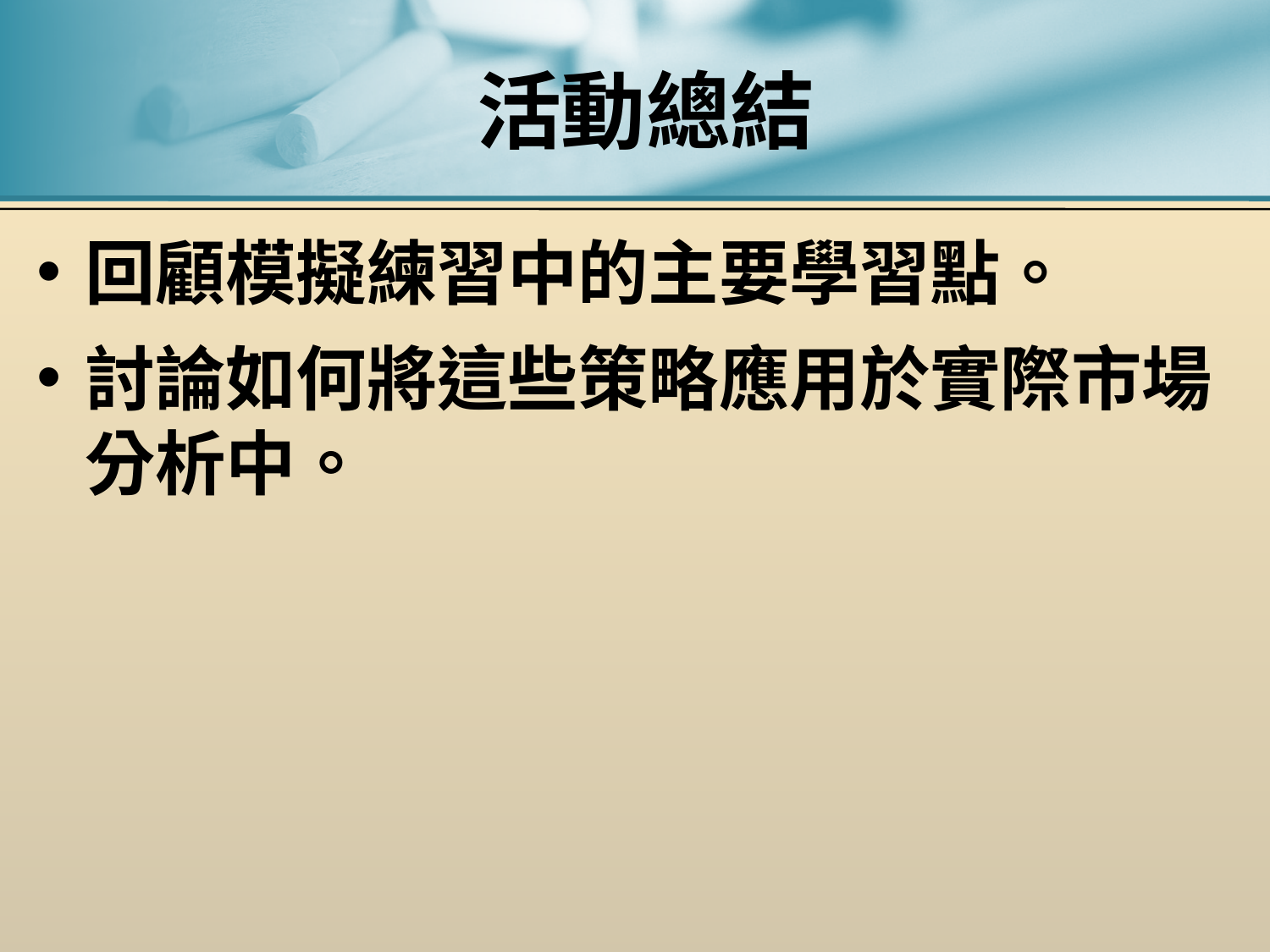

# 活動總結
回顧模擬練習中的主要學習點。
討論如何將這些策略應用於實際市場分析中。